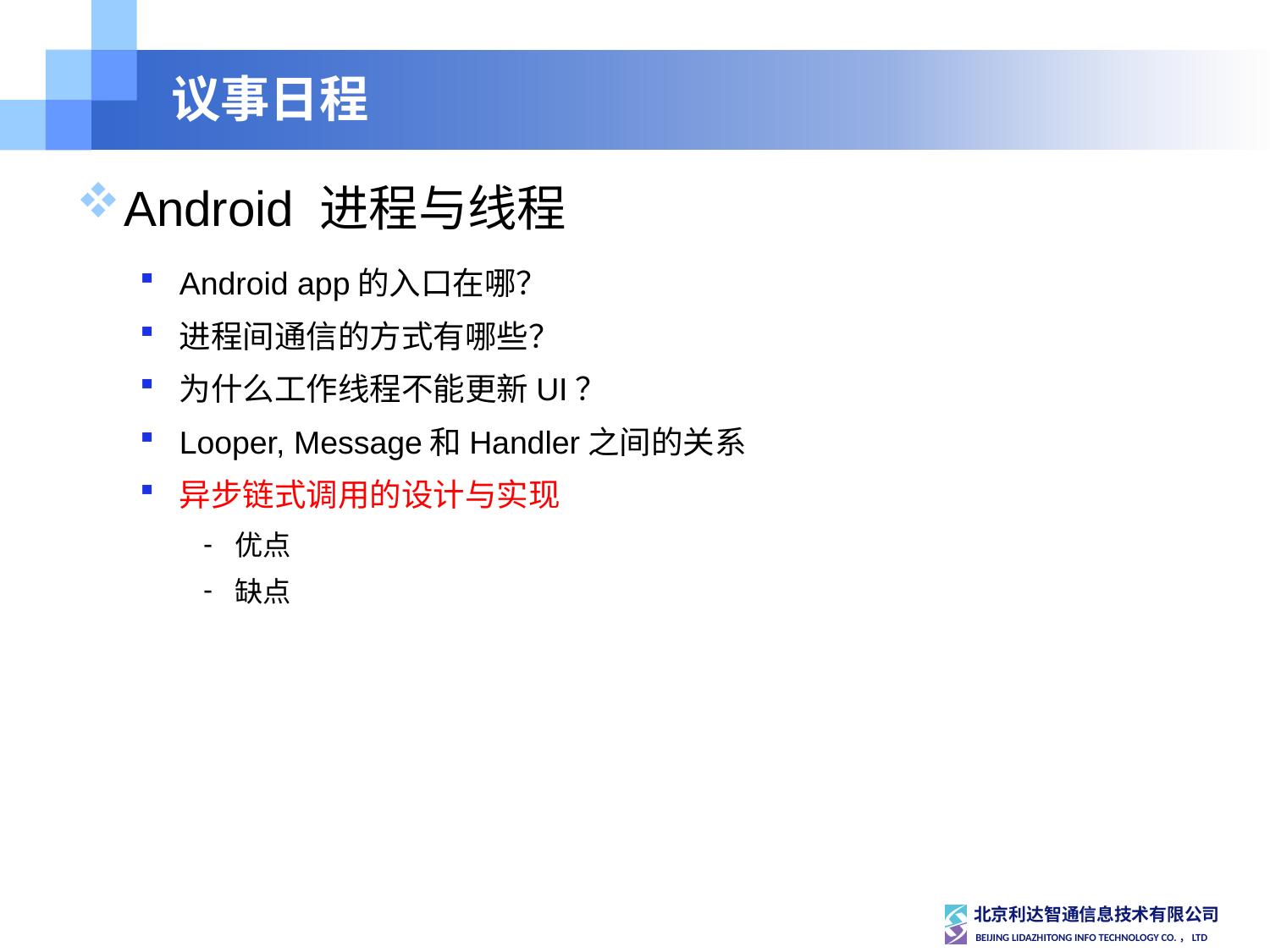

# 议事日程
Android 进程与线程
Android app的入口在哪？
进程间通信的方式有哪些？
为什么工作线程不能更新UI？
Looper, Message和Handler之间的关系
异步链式调用的设计与实现
优点
缺点